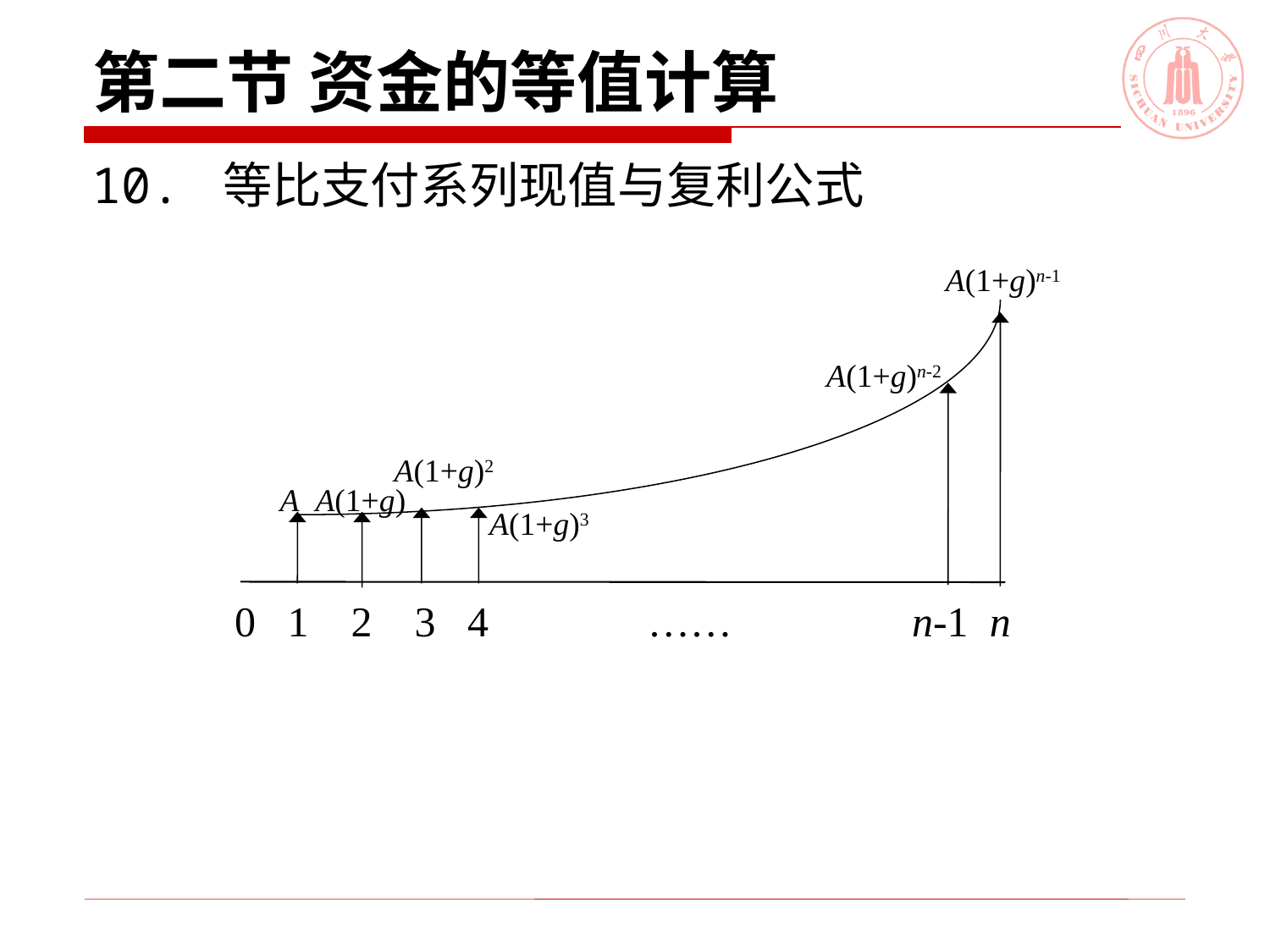

# 第二节 资金的等值计算
10. 等比支付系列现值与复利公式
A(1+g)n-1
 A(1+g)n-2

   A  A(1+g)

A(1+g)2
A(1+g)3

0   1    2    3   4               ……                 n-1  n